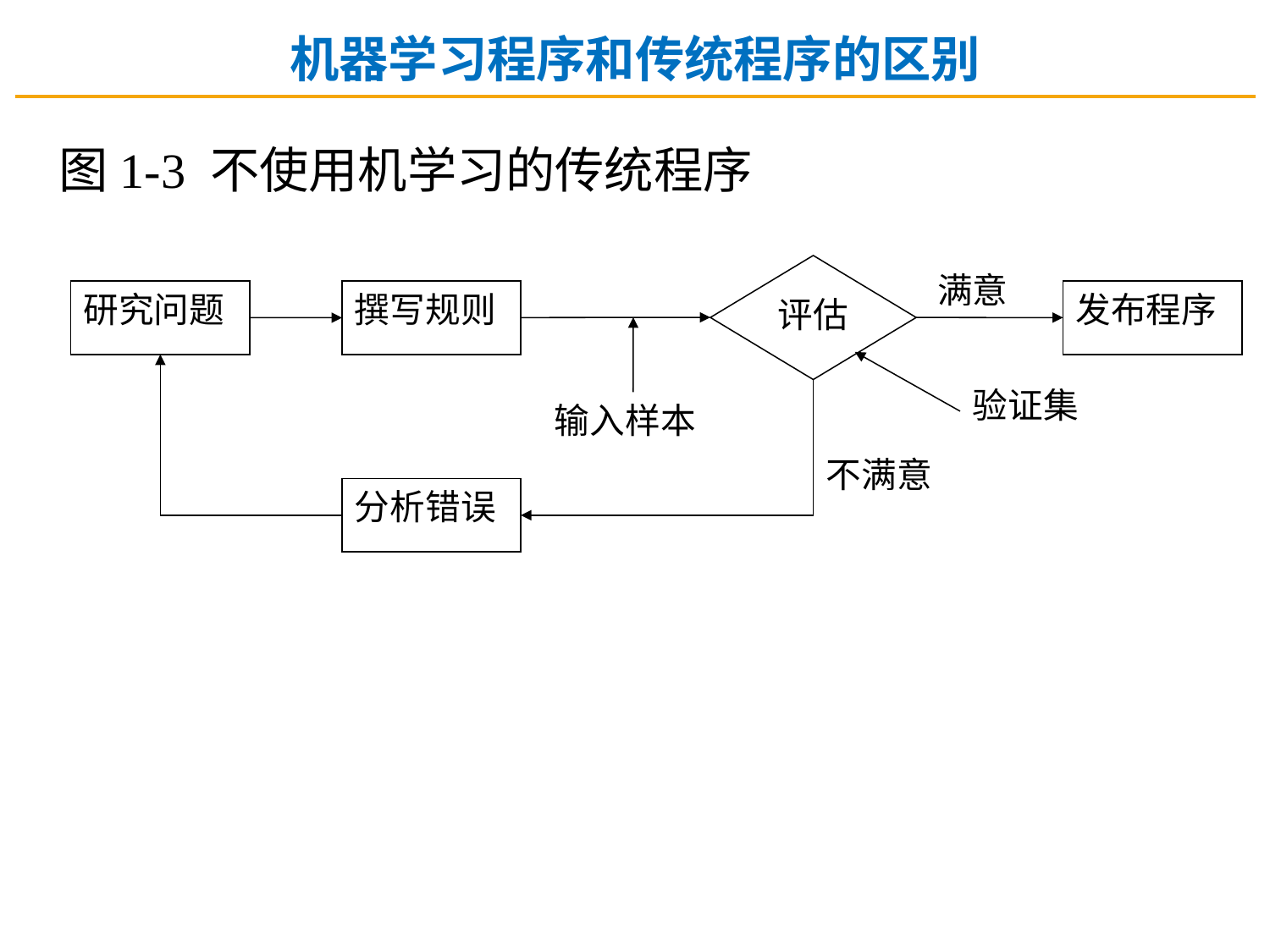

机器学习程序和传统程序的区别
图1-3 不使用机学习的传统程序

评估
满意
研究问题
撰写规则
发布程序

验证集
输入样本
不满意
分析错误